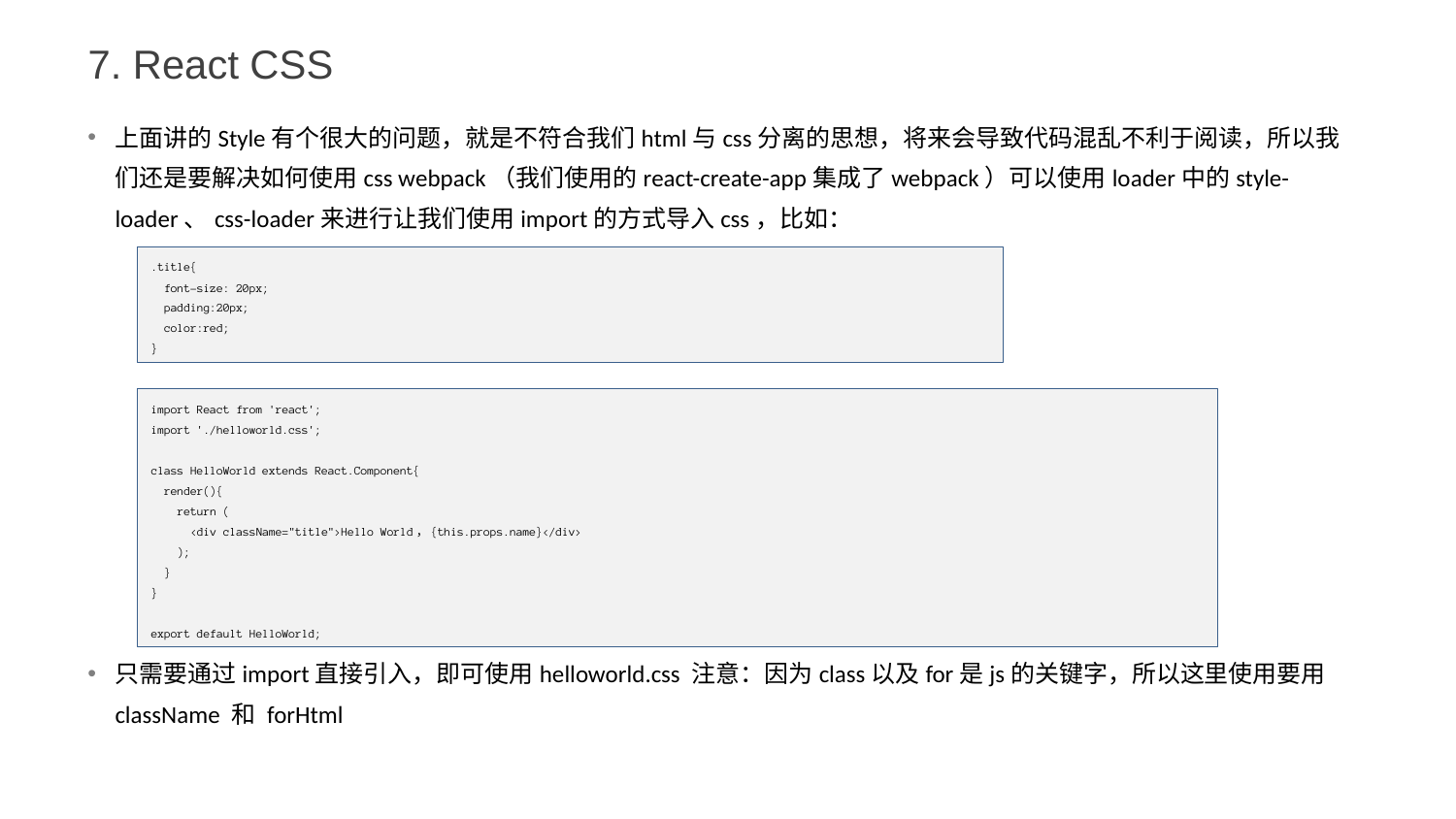

7. React CSS
上面讲的Style有个很大的问题，就是不符合我们html与css分离的思想，将来会导致代码混乱不利于阅读，所以我们还是要解决如何使用css webpack（我们使用的react-create-app集成了webpack）可以使用loader中的style-loader、css-loader来进行让我们使用import的方式导入css，比如：

只需要通过import直接引入，即可使用helloworld.css 注意：因为class以及for是js的关键字，所以这里使用要用className 和 forHtml
.title{
  font-size: 20px;
  padding:20px;
  color:red;
}
import React from 'react';
import './helloworld.css';

class HelloWorld extends React.Component{
  render(){
    return (
      <div className="title">Hello World，{this.props.name}</div>
    );
  }
}

export default HelloWorld;